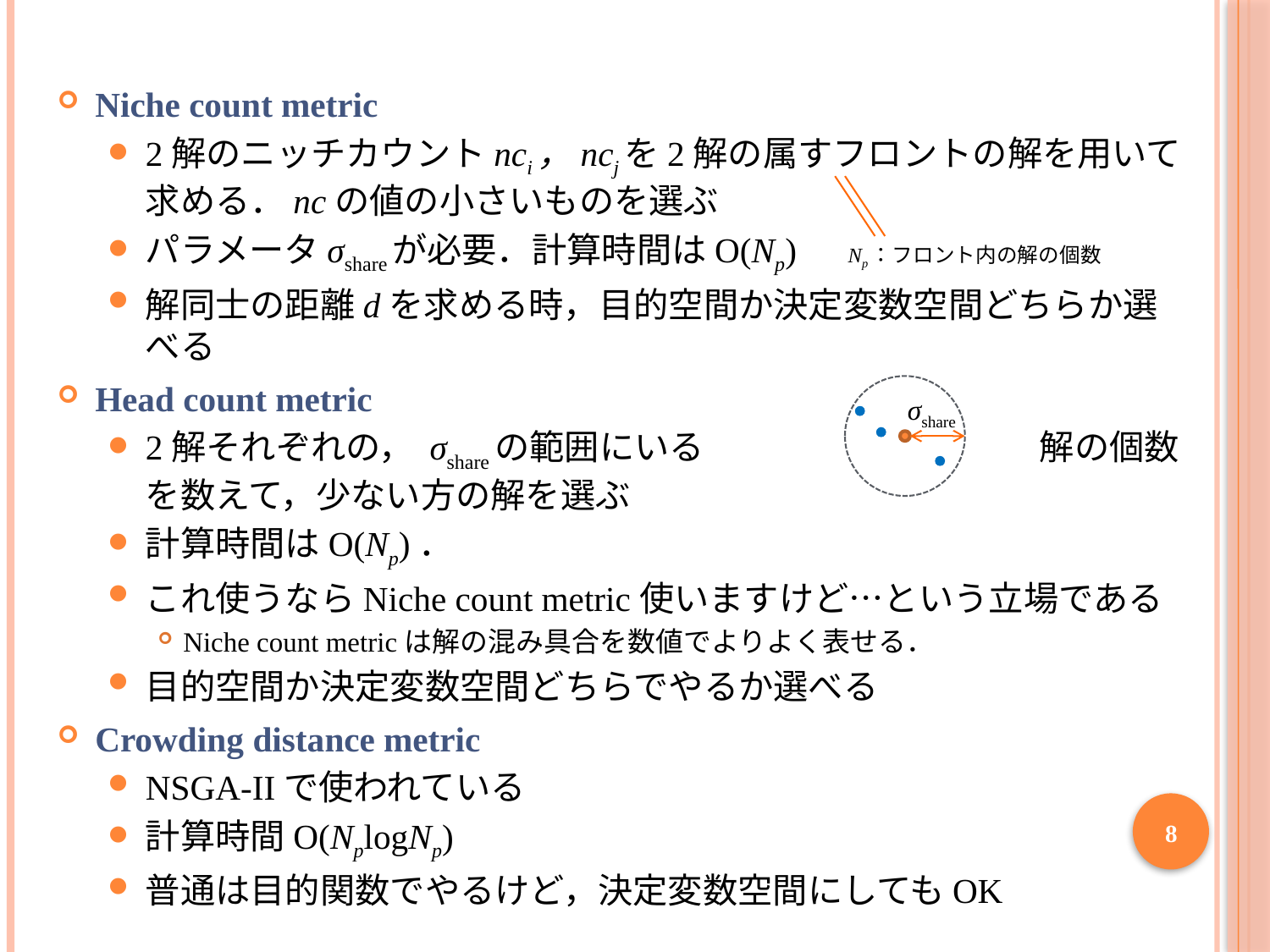

Niche count metric
2解のニッチカウントnci，ncjを2解の属すフロントの解を用いて求める．ncの値の小さいものを選ぶ
パラメータσshareが必要．計算時間はО(Np)　Np：フロント内の解の個数
解同士の距離dを求める時，目的空間か決定変数空間どちらか選べる
Head count metric
2解それぞれの， σshareの範囲にいる		　　		　　　　解の個数を数えて，少ない方の解を選ぶ
計算時間はО(Np)．
これ使うならNiche count metric使いますけど…という立場である
Niche count metricは解の混み具合を数値でよりよく表せる．
目的空間か決定変数空間どちらでやるか選べる
Crowding distance metric
NSGA‐IIで使われている
計算時間O(NplogNp)
普通は目的関数でやるけど，決定変数空間にしてもOK

σshare

8